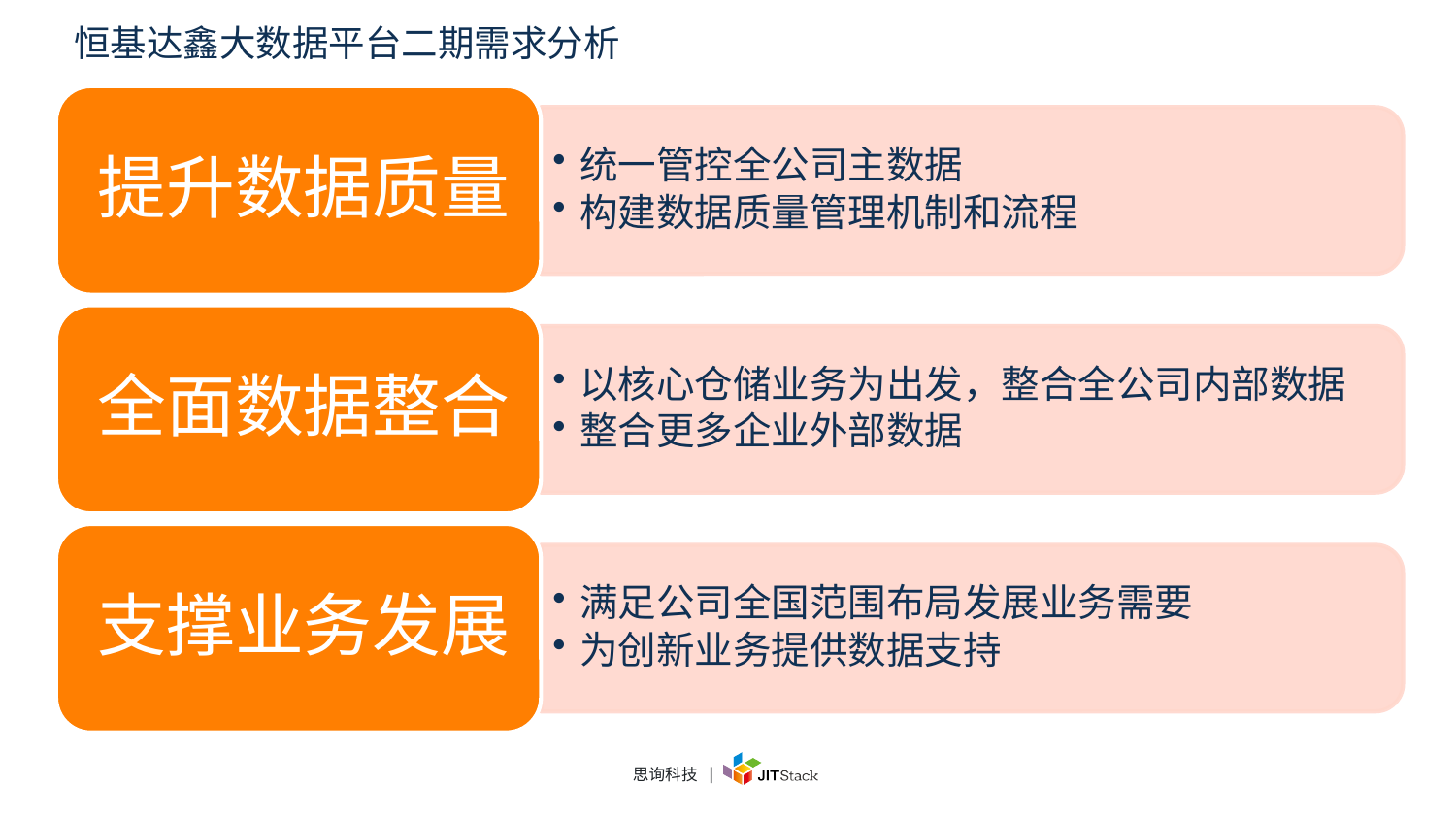

恒基达鑫大数据平台二期需求分析
统一管控全公司主数据
构建数据质量管理机制和流程
提升数据质量
以核心仓储业务为出发，整合全公司内部数据
整合更多企业外部数据
全面数据整合
满足公司全国范围布局发展业务需要
为创新业务提供数据支持
支撑业务发展